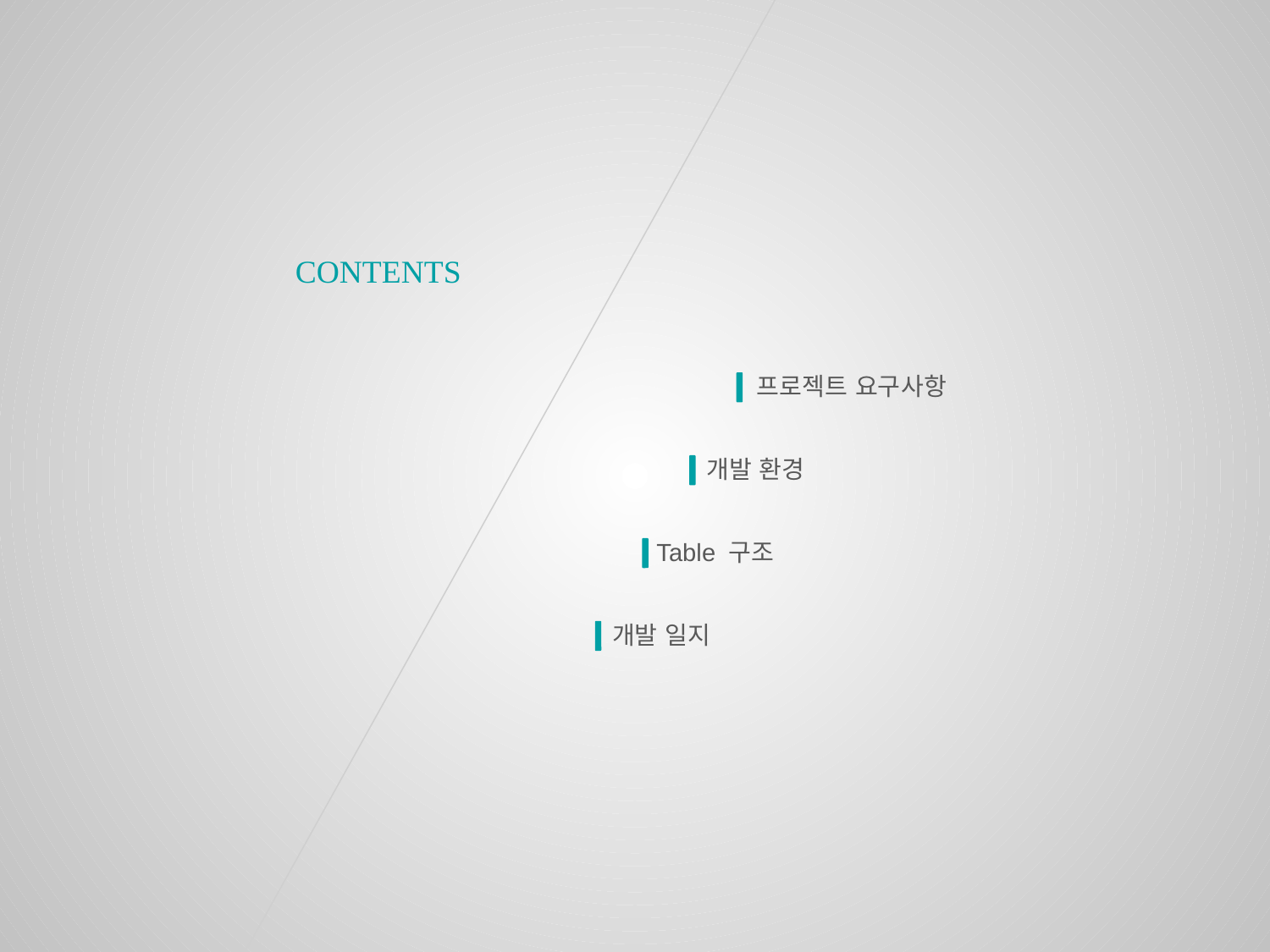

CONTENTS
프로젝트 요구사항

개발 환경

Table 구조

개발 일지